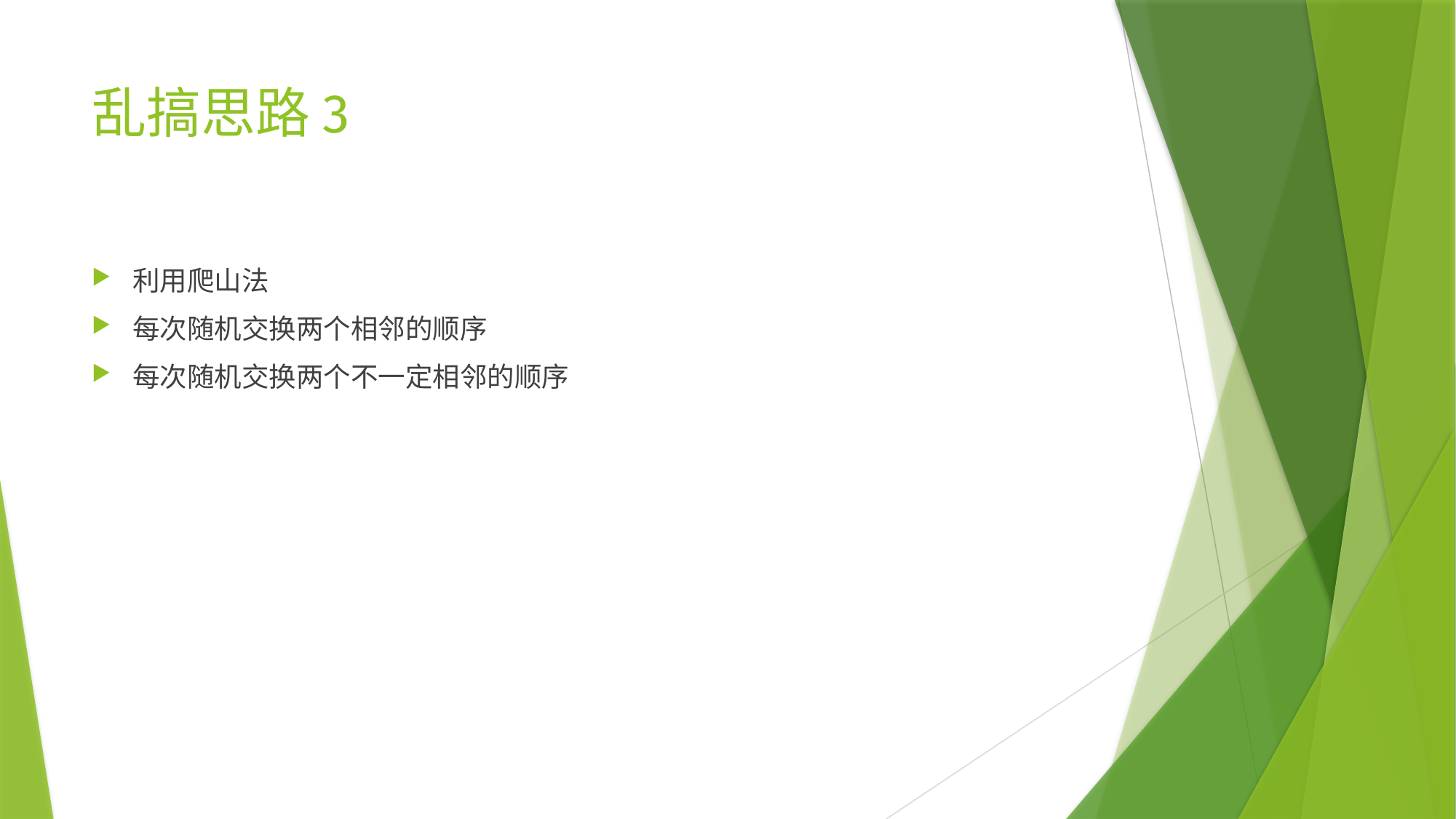

# 乱搞思路3
利用爬山法
每次随机交换两个相邻的顺序
每次随机交换两个不一定相邻的顺序